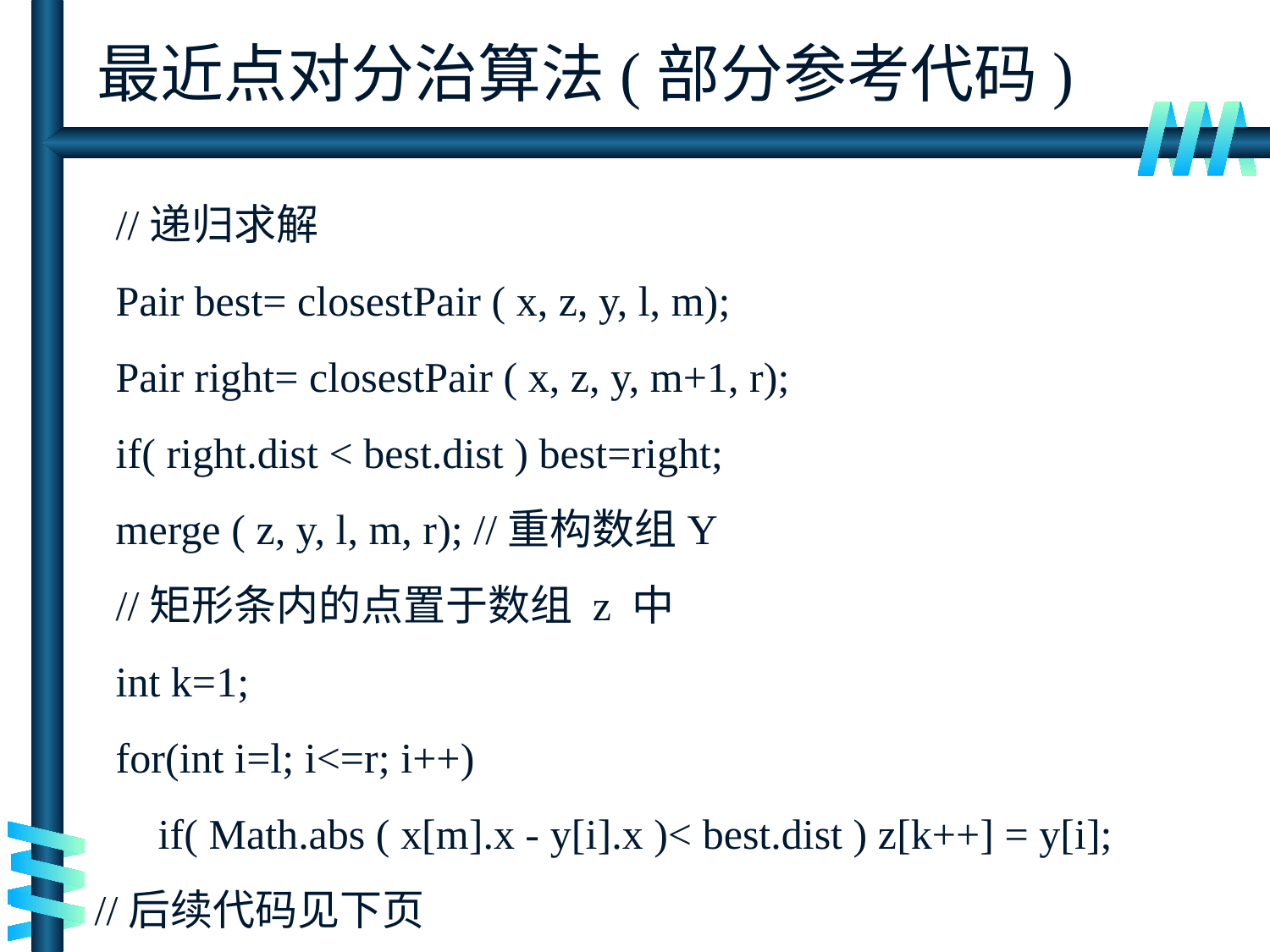

# 最近点对分治算法(部分参考代码)
   //递归求解
   Pair best= closestPair ( x, z, y, l, m);
   Pair right= closestPair ( x, z, y, m+1, r);
   if( right.dist < best.dist ) best=right;
   merge ( z, y, l, m, r); //重构数组Y
   //矩形条内的点置于数组 z 中
   int k=1;
   for(int i=l; i<=r; i++)
       if( Math.abs ( x[m].x - y[i].x )< best.dist ) z[k++] = y[i];
 //后续代码见下页